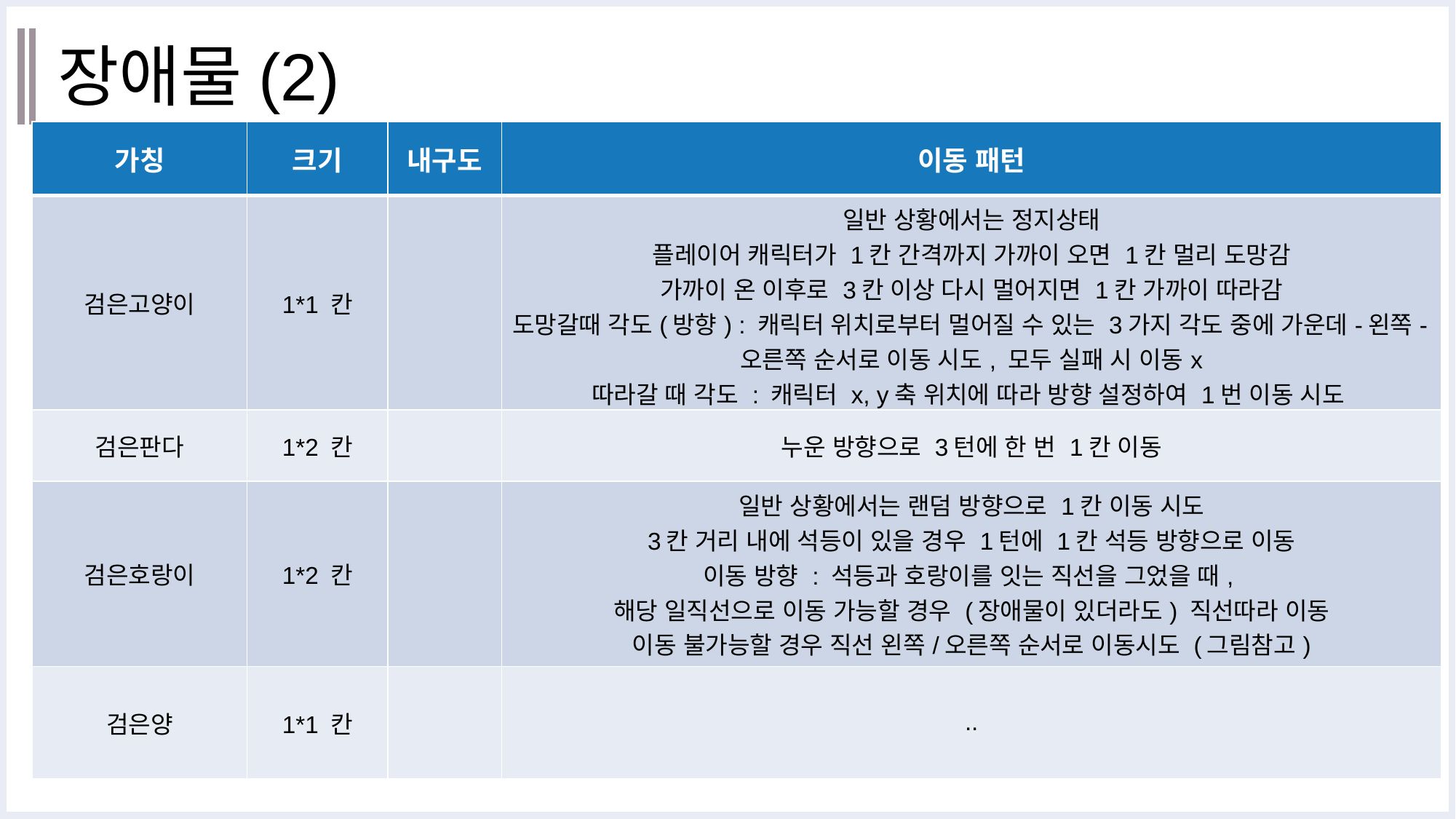

# 장애물(2)
| 가칭 | 크기 | 내구도 | 이동 패턴 |
| --- | --- | --- | --- |
| 검은고양이 | 1\*1 칸 |  | 일반 상황에서는 정지상태 플레이어 캐릭터가 1칸 간격까지 가까이 오면 1칸 멀리 도망감 가까이 온 이후로 3칸 이상 다시 멀어지면 1칸 가까이 따라감 도망갈때 각도(방향) : 캐릭터 위치로부터 멀어질 수 있는 3가지 각도 중에 가운데-왼쪽-오른쪽 순서로 이동 시도, 모두 실패 시 이동x 따라갈 때 각도 : 캐릭터 x, y축 위치에 따라 방향 설정하여 1번 이동 시도 (그림 참고) |
| 검은판다 | 1\*2 칸 |  | 누운 방향으로 3턴에 한 번 1칸 이동 |
| 검은호랑이 | 1\*2 칸 |  | 일반 상황에서는 랜덤 방향으로 1칸 이동 시도 3칸 거리 내에 석등이 있을 경우 1턴에 1칸 석등 방향으로 이동 이동 방향 : 석등과 호랑이를 잇는 직선을 그었을 때, 해당 일직선으로 이동 가능할 경우 (장애물이 있더라도) 직선따라 이동 이동 불가능할 경우 직선 왼쪽/오른쪽 순서로 이동시도 (그림참고) 이동하려는 방향에 장애물이 있으면, 1턴에 2의 파괴력으로 장애물 타격 |
| 검은양 | 1\*1 칸 |  | .. |
동적 장애물에 대한 설명